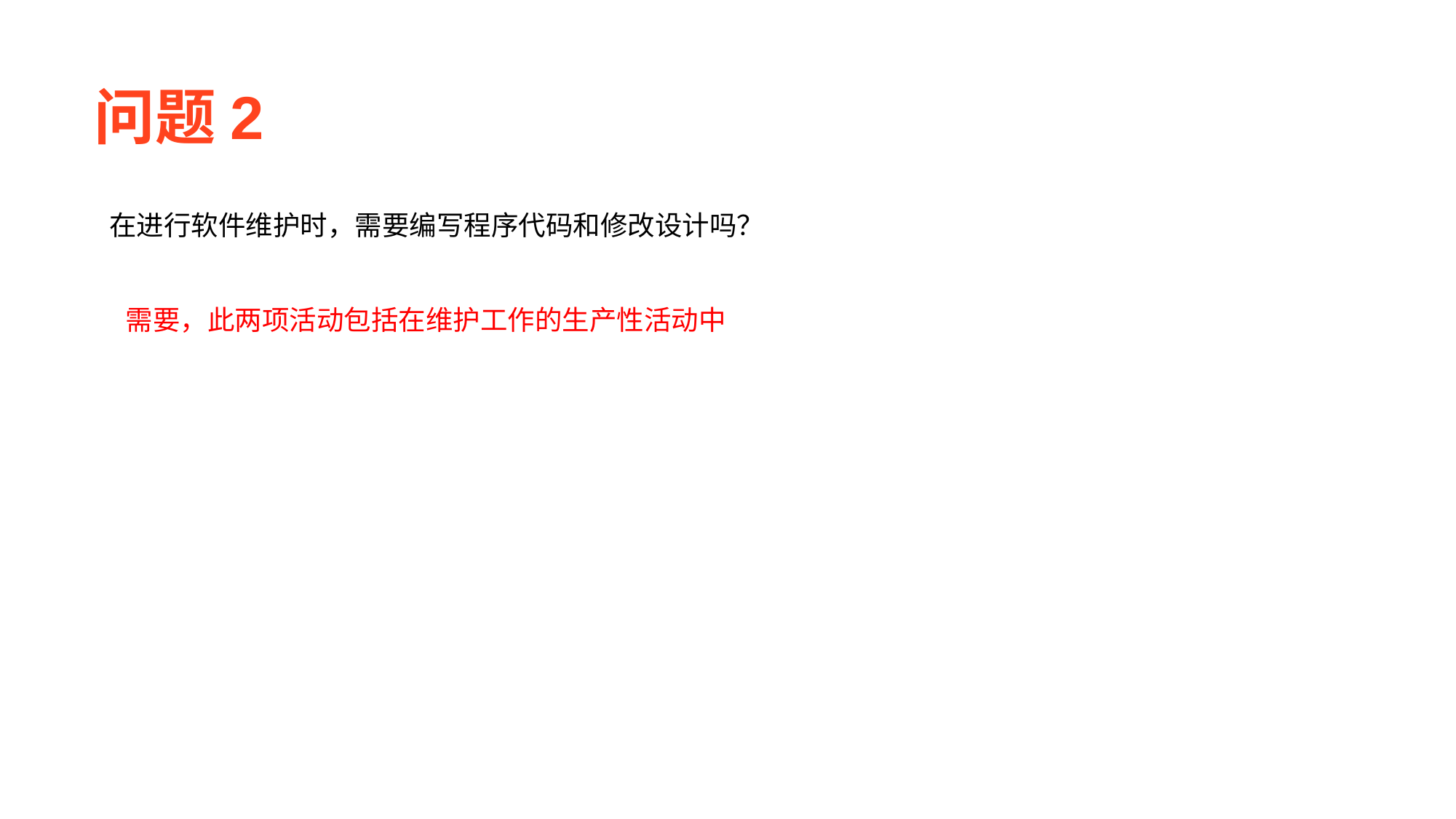

问题2
在进行软件维护时，需要编写程序代码和修改设计吗？
需要，此两项活动包括在维护工作的生产性活动中